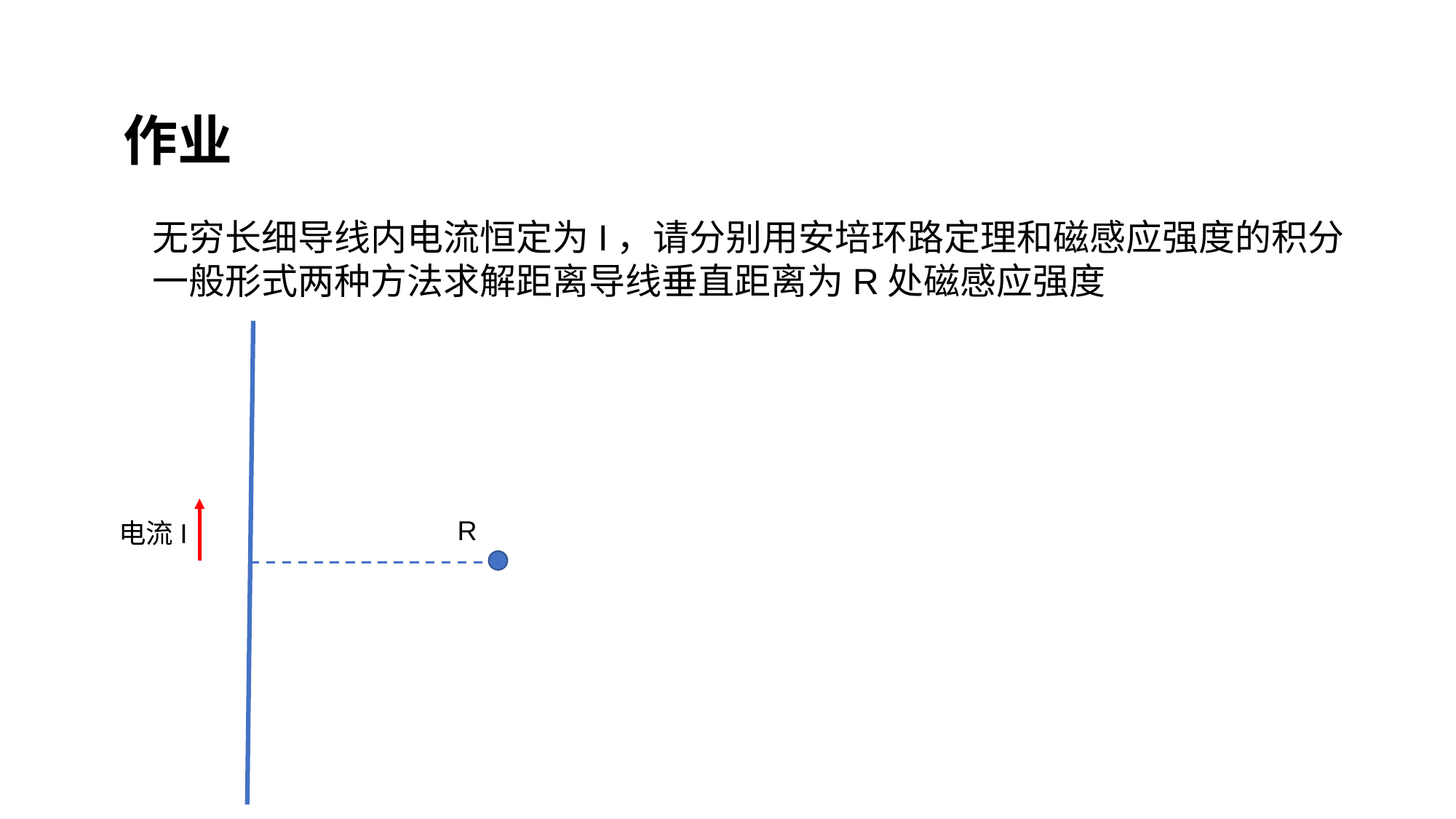

作业
无穷长细导线内电流恒定为I，请分别用安培环路定理和磁感应强度的积分一般形式两种方法求解距离导线垂直距离为R处磁感应强度
R
电流I